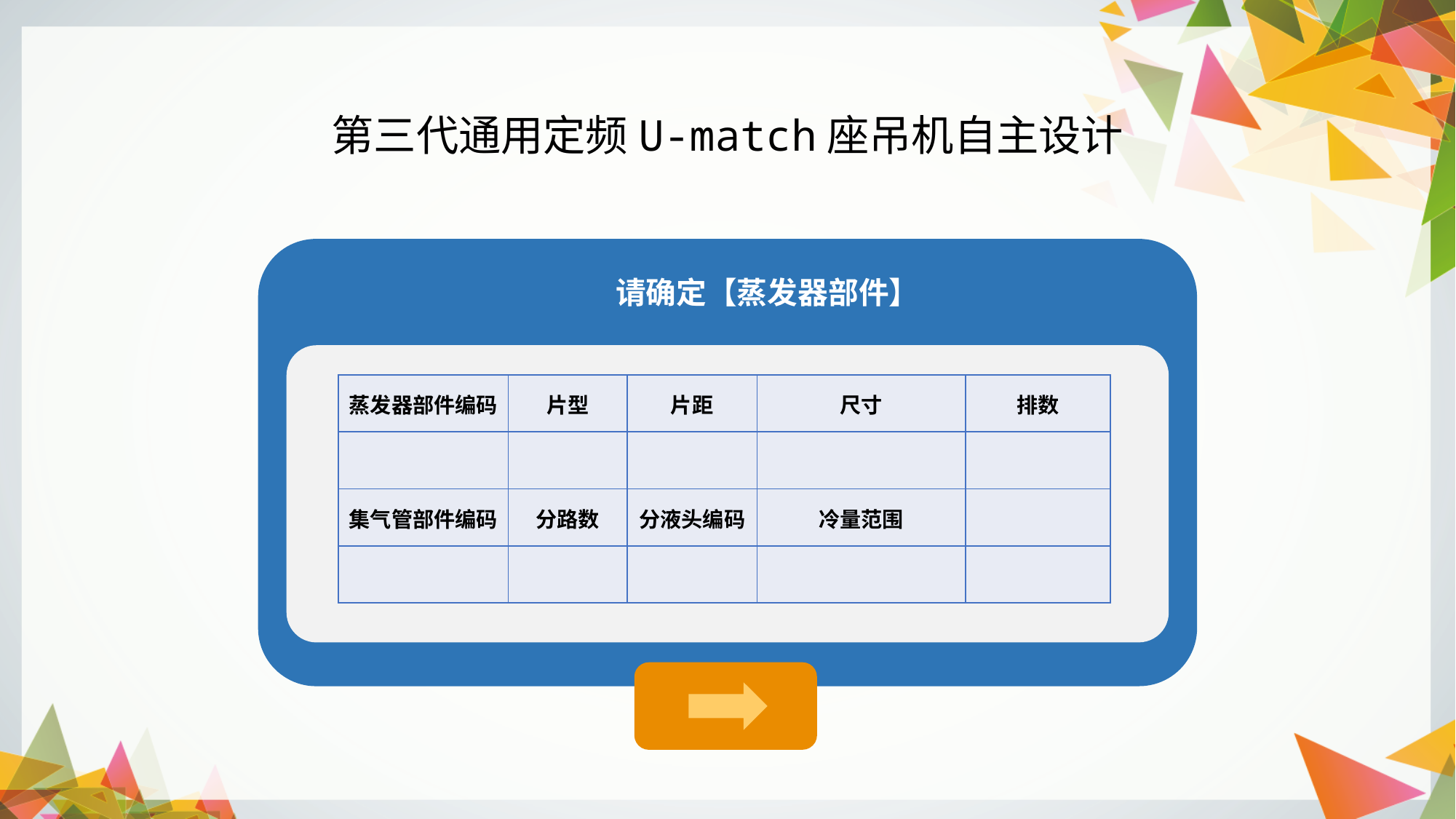

第三代通用定频U-match座吊机自主设计

请确定【蒸发器部件】

| 蒸发器部件编码 | 片型 | 片距 | 尺寸 | 排数 |
| --- | --- | --- | --- | --- |
|  |  |  |  |  |
| 集气管部件编码 | 分路数 | 分液头编码 | 冷量范围 |  |
|  |  |  |  |  |